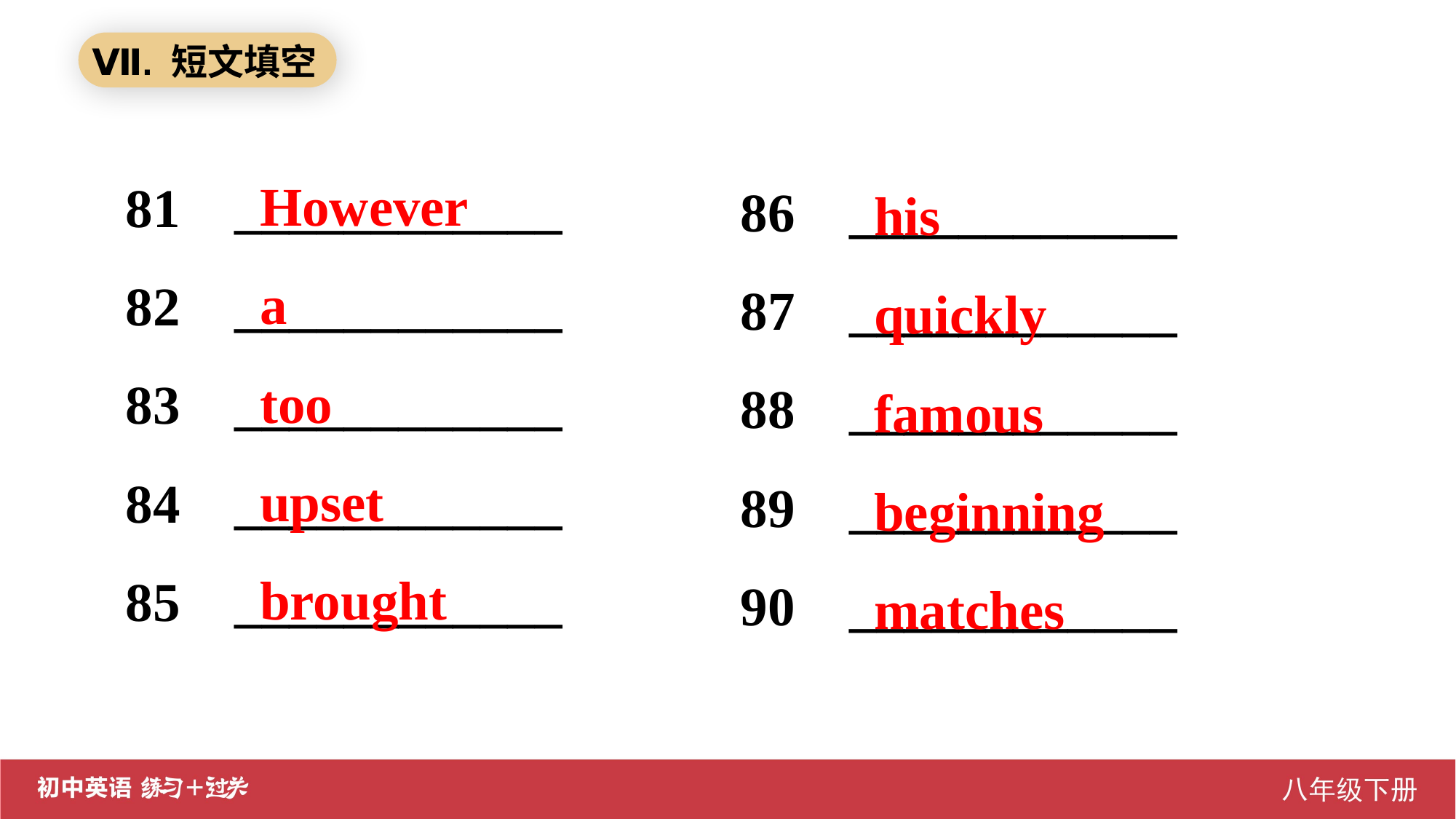

Ⅶ. 短文填空
However
a
too
upset
brought
81    ____________
82    ____________
83    ____________
84    ____________
85    ____________
86    ____________
87    ____________
88    ____________
89    ____________
90    ____________
his
quickly
famous
beginning
matches